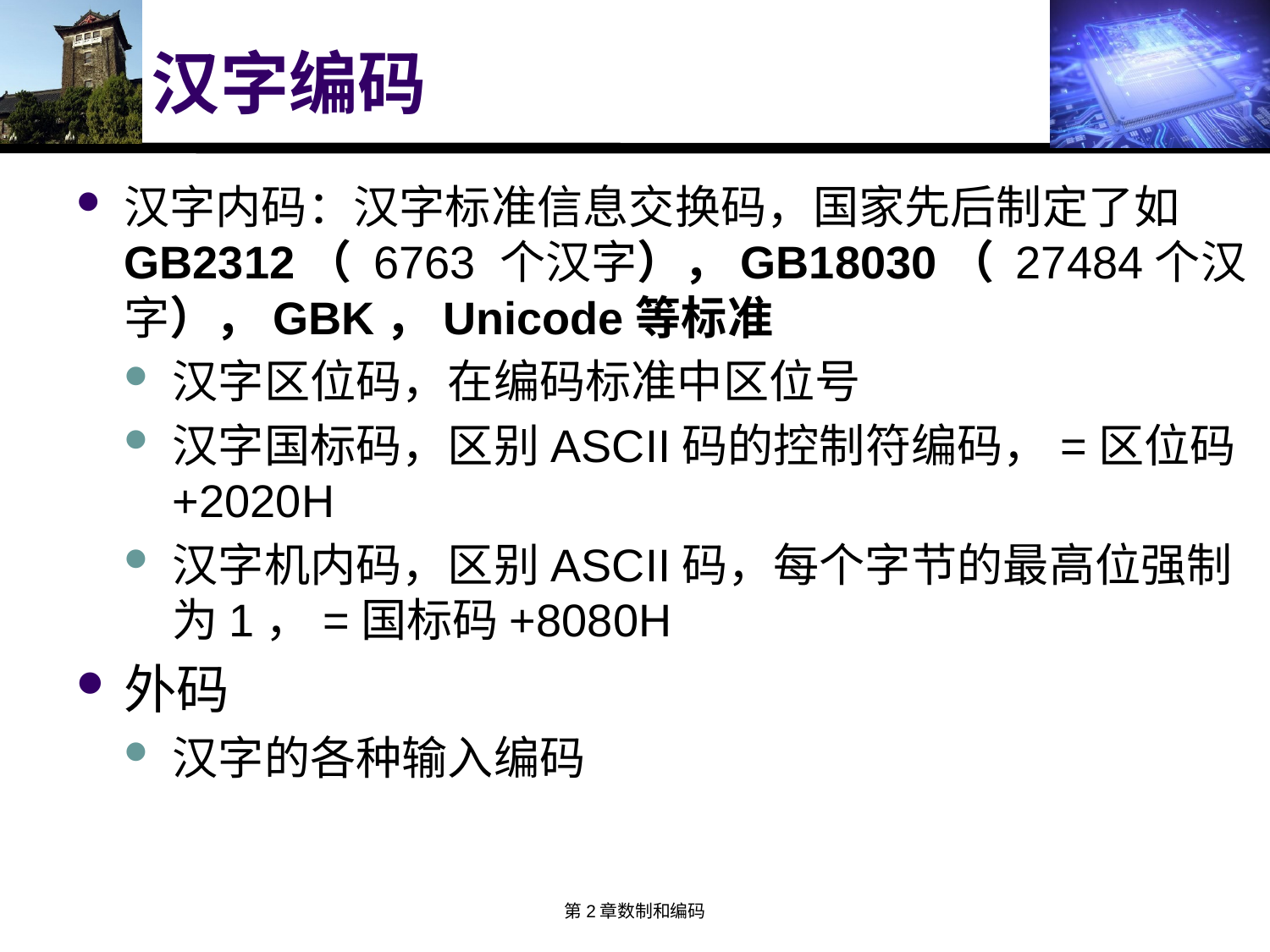

# 汉字编码
汉字内码：汉字标准信息交换码，国家先后制定了如GB2312（ 6763 个汉字），GB18030（ 27484个汉字），GBK，Unicode等标准
汉字区位码，在编码标准中区位号
汉字国标码，区别ASCII码的控制符编码，=区位码+2020H
汉字机内码，区别ASCII码，每个字节的最高位强制为1，=国标码+8080H
外码
汉字的各种输入编码

第2章数制和编码
49